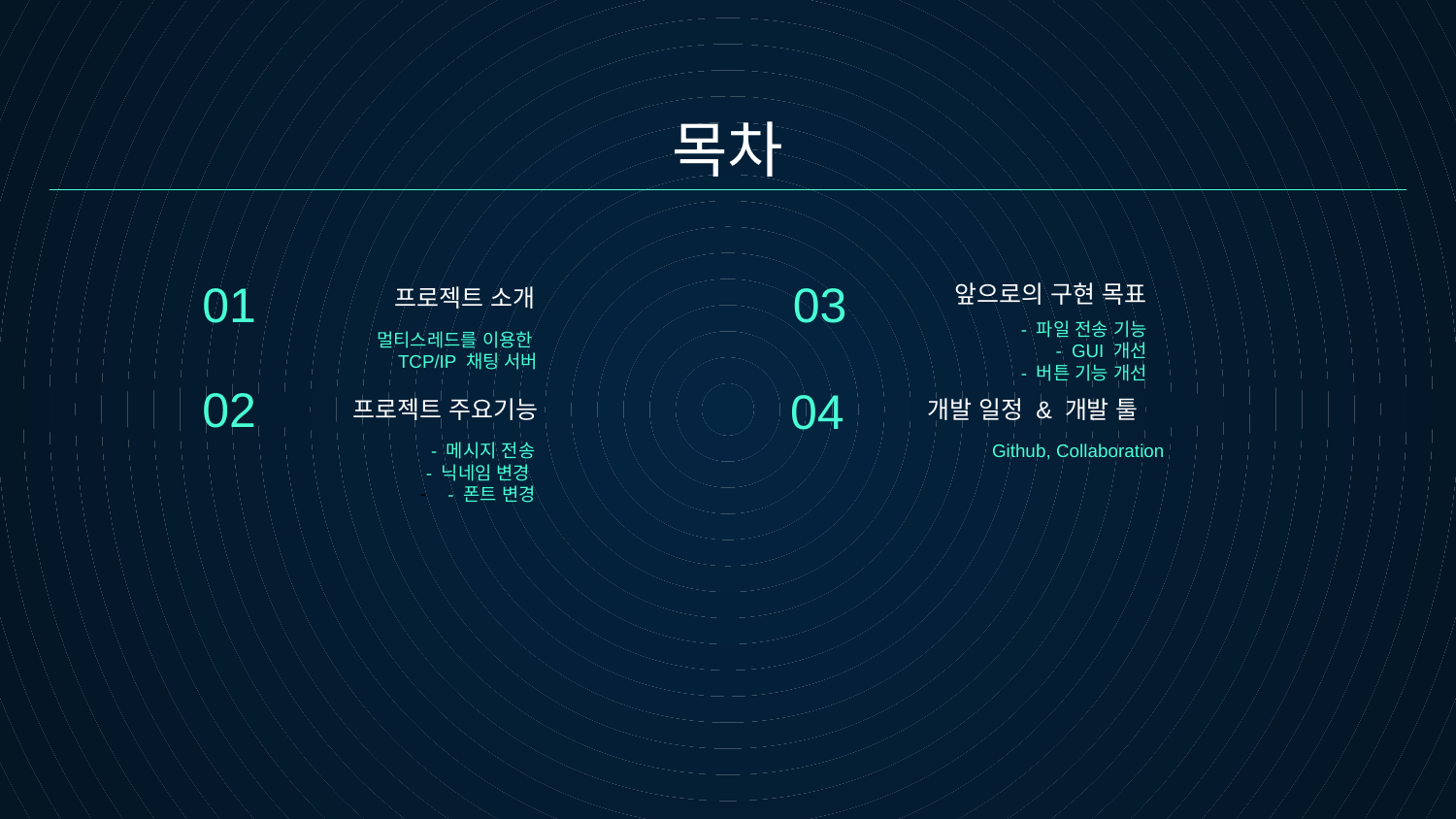

# 목차
01
03
앞으로의 구현 목표
프로젝트 소개
- 파일 전송 기능
-  GUI 개선
- 버튼 기능 개선
멀티스레드를 이용한
TCP/IP 채팅 서버
02
04
프로젝트 주요기능
개발 일정 & 개발 툴
- 메시지 전송
- 닉네임 변경
- 폰트 변경
Github, Collaboration